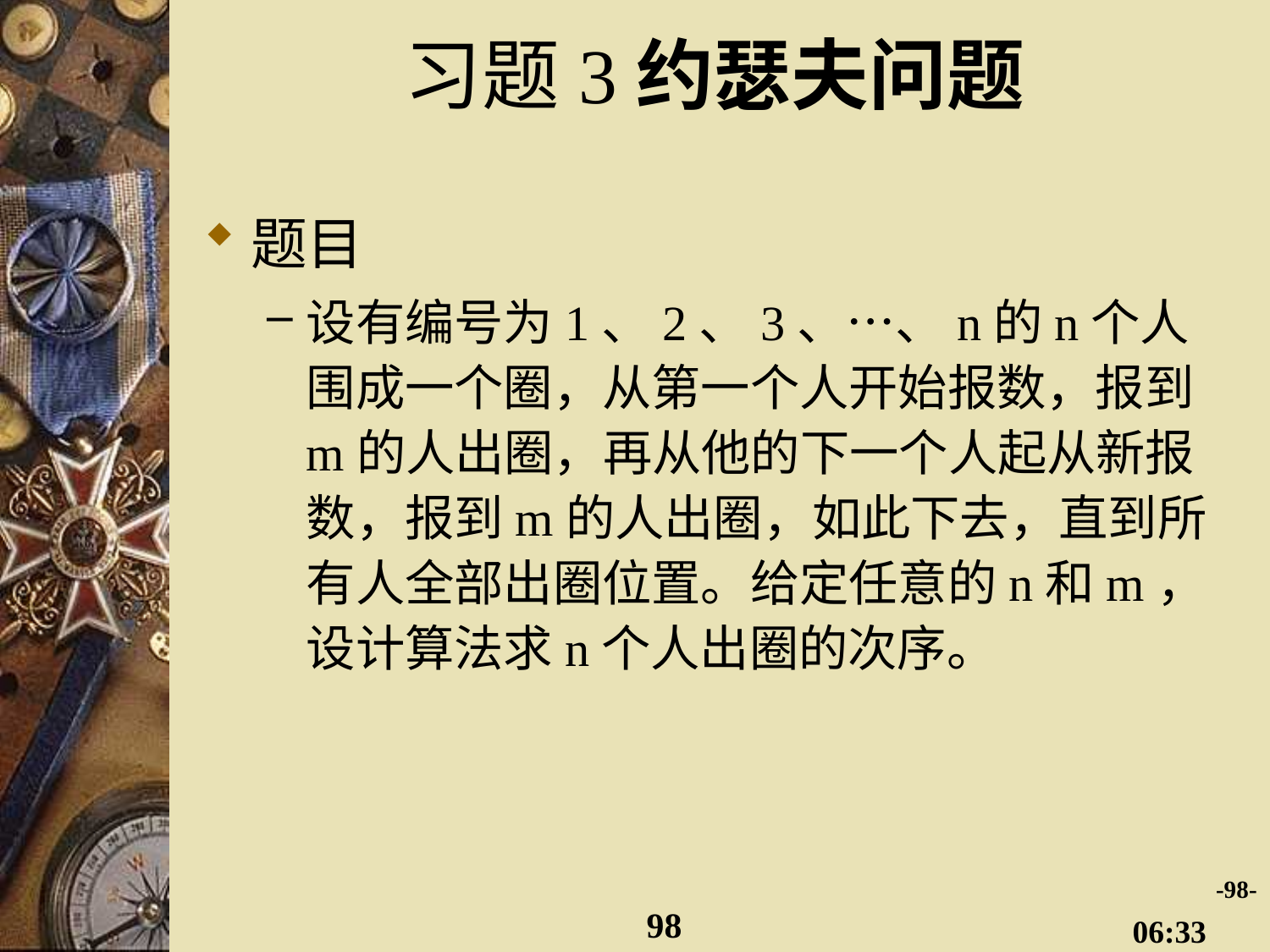

# 习题3约瑟夫问题
题目
设有编号为1、2、3、…、n的n个人围成一个圈，从第一个人开始报数，报到m的人出圈，再从他的下一个人起从新报数，报到m的人出圈，如此下去，直到所有人全部出圈位置。给定任意的n和m，设计算法求n个人出圈的次序。
-98-